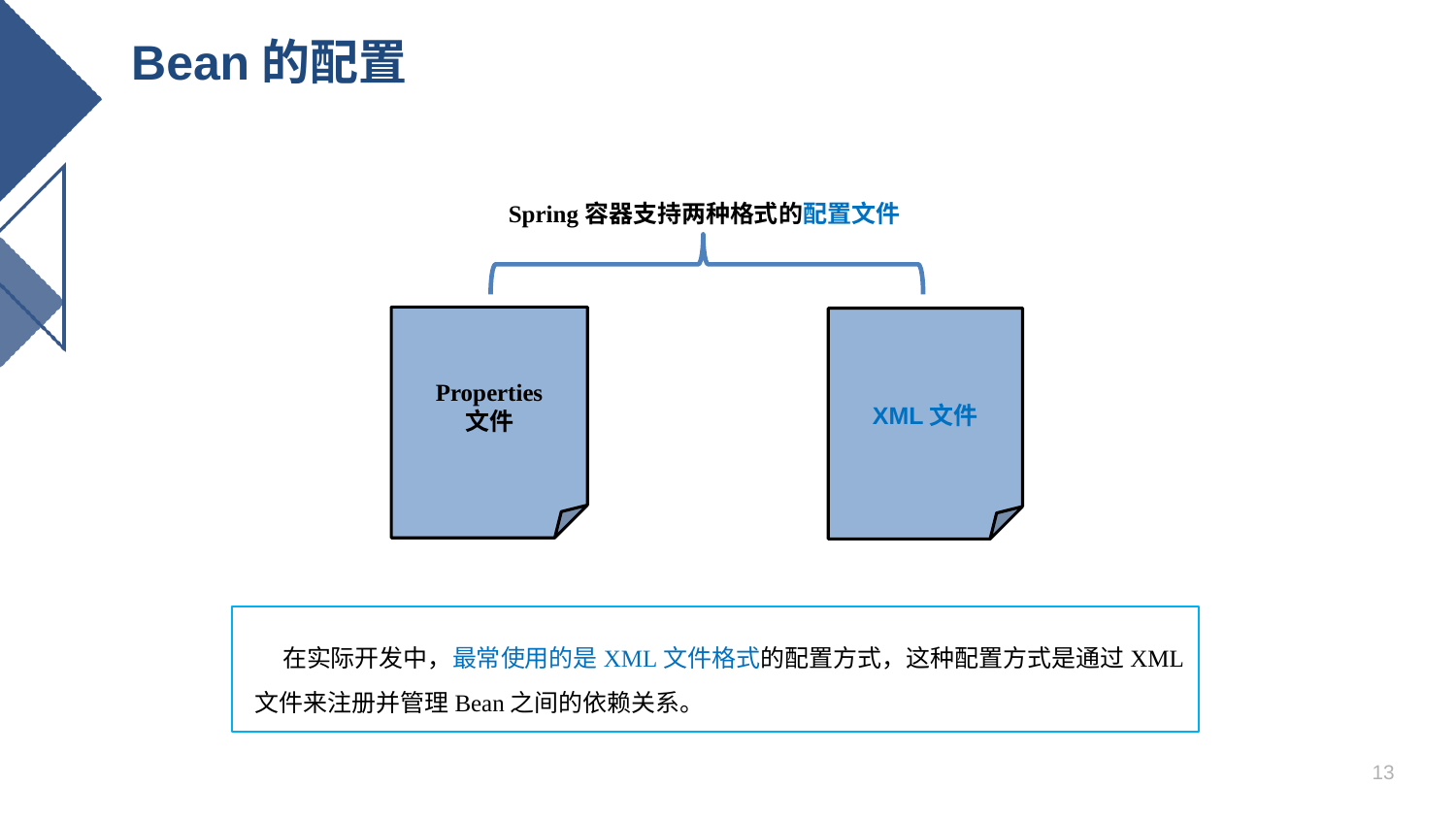

# Bean的配置

Spring容器支持两种格式的配置文件
Properties
文件
XML文件

   在实际开发中，最常使用的是XML文件格式的配置方式，这种配置方式是通过XML文件来注册并管理Bean之间的依赖关系。
13